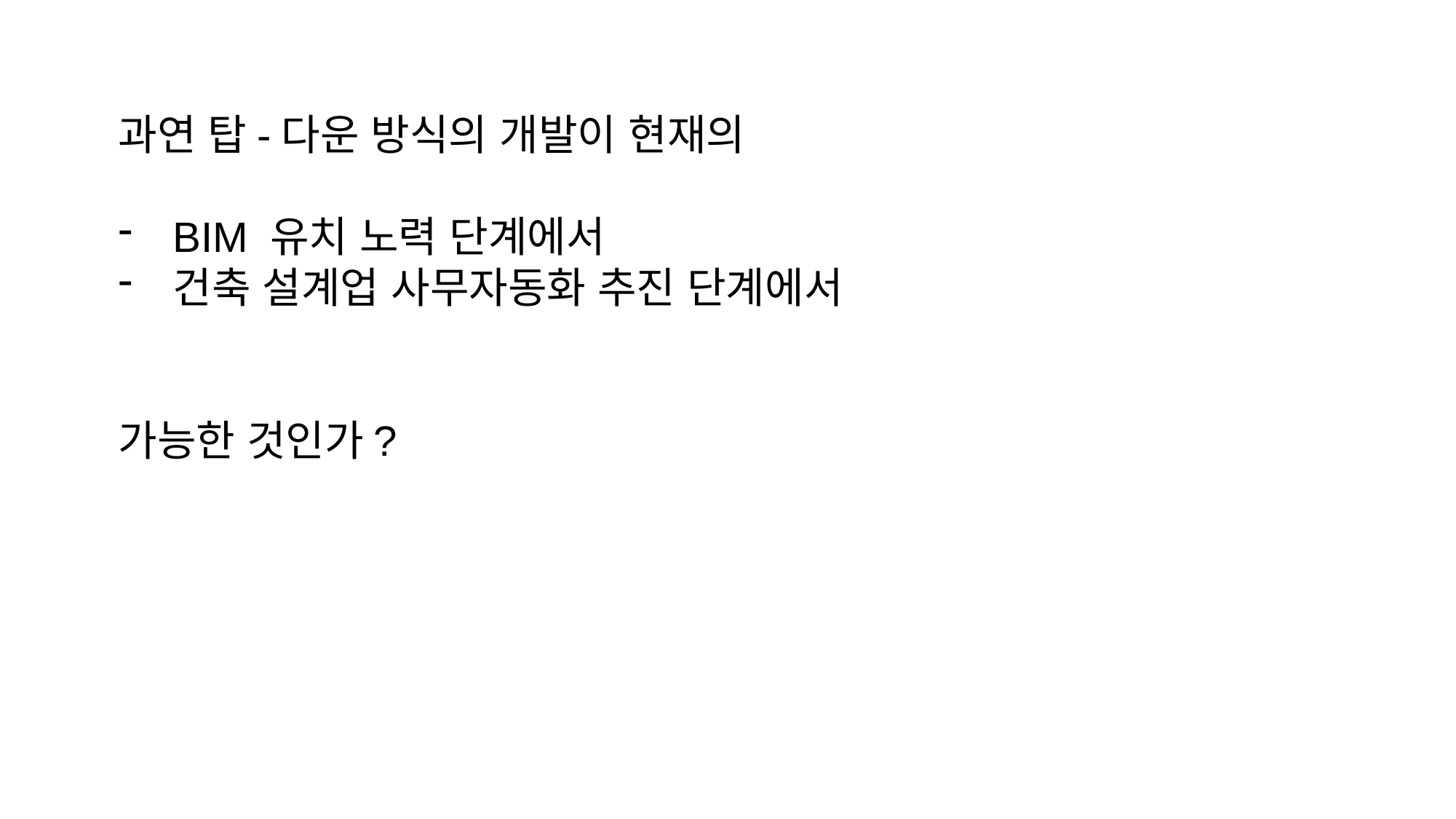

과연 탑-다운 방식의 개발이 현재의

BIM 유치 노력 단계에서
건축 설계업 사무자동화 추진 단계에서

가능한 것인가?